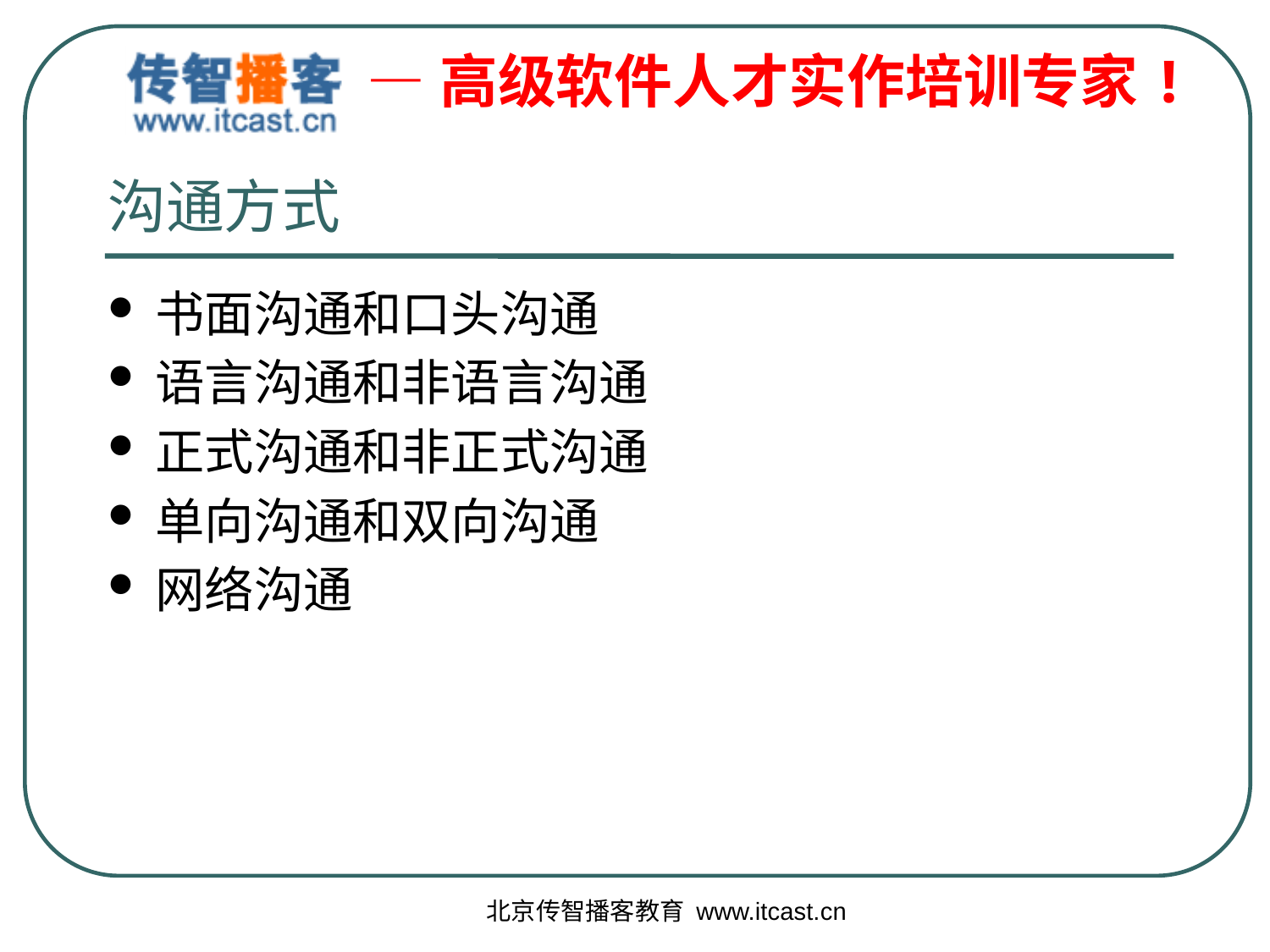

# 沟通方式
书面沟通和口头沟通
语言沟通和非语言沟通
正式沟通和非正式沟通
单向沟通和双向沟通
网络沟通

北京传智播客教育 www.itcast.cn